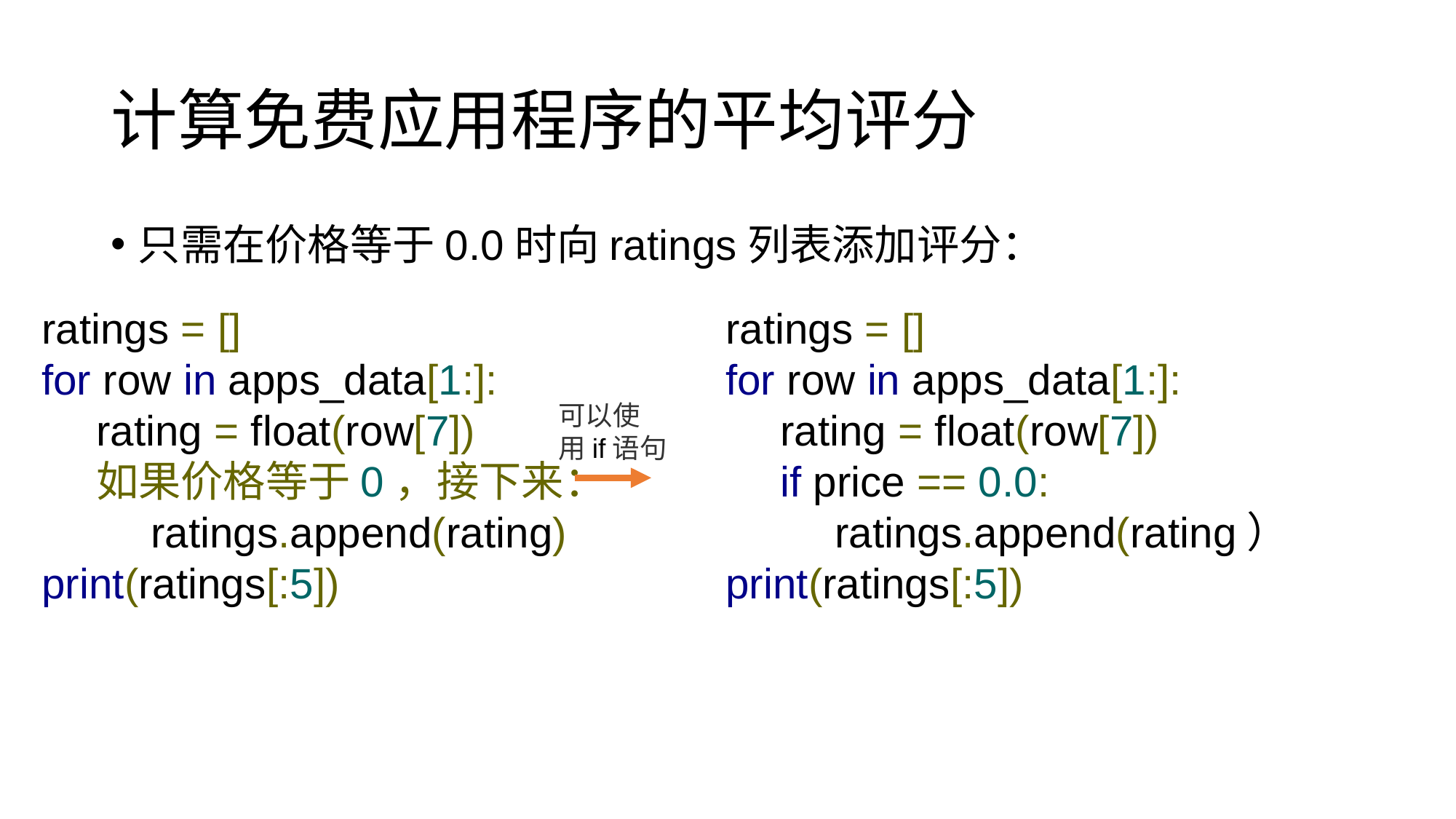

# 计算免费应用程序的平均评分
只需在价格等于0.0时向ratings列表添加评分：
ratings = []
for row in apps_data[1:]:
rating = float(row[7])
如果价格等于0，接下来：
ratings.append(rating)
print(ratings[:5])
ratings = []
for row in apps_data[1:]:
rating = float(row[7])
if price == 0.0:
ratings.append(rating）
print(ratings[:5])
可以使用if语句